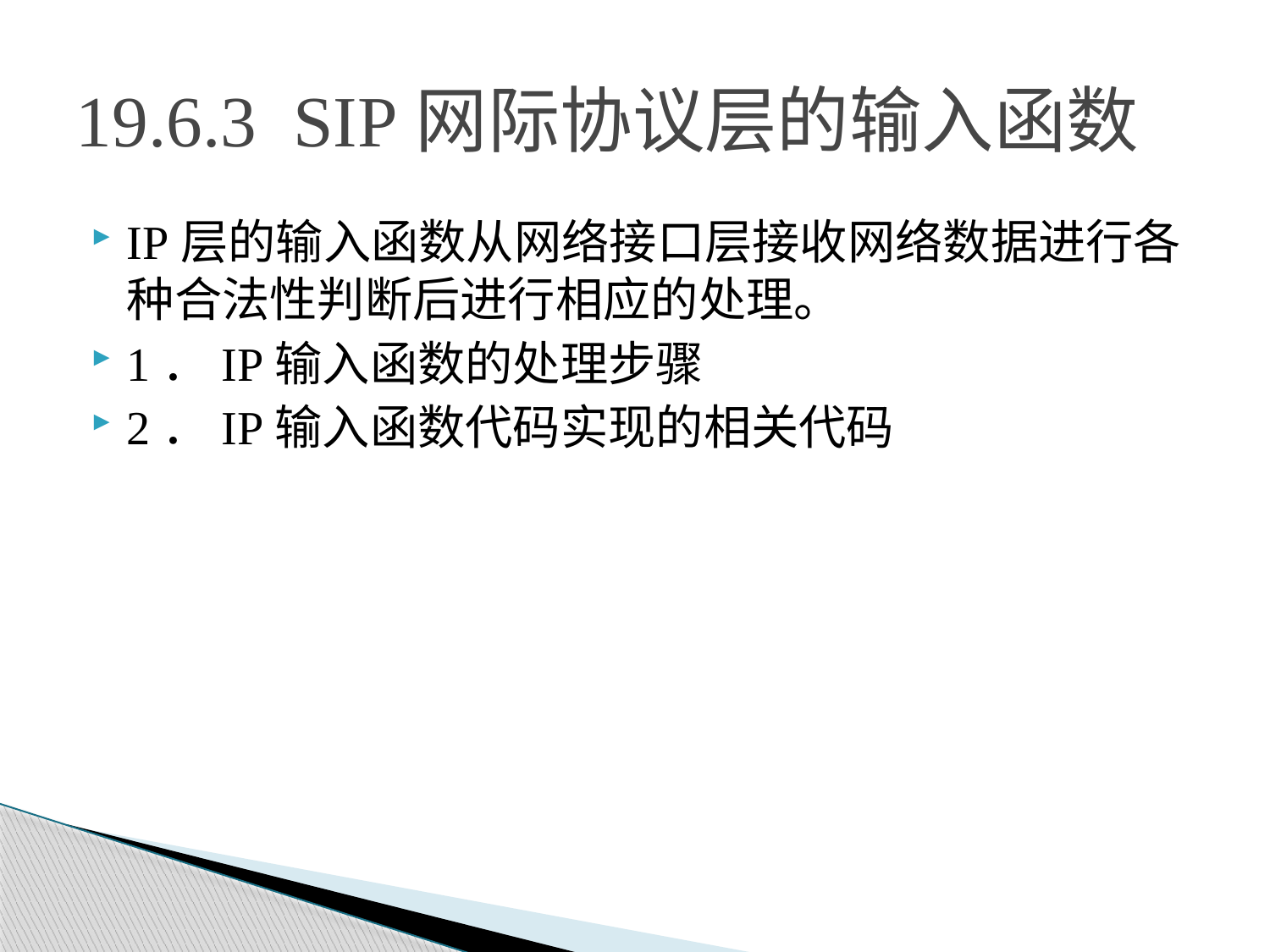

# 19.6.3  SIP网际协议层的输入函数
IP层的输入函数从网络接口层接收网络数据进行各种合法性判断后进行相应的处理。
1．IP输入函数的处理步骤
2．IP输入函数代码实现的相关代码